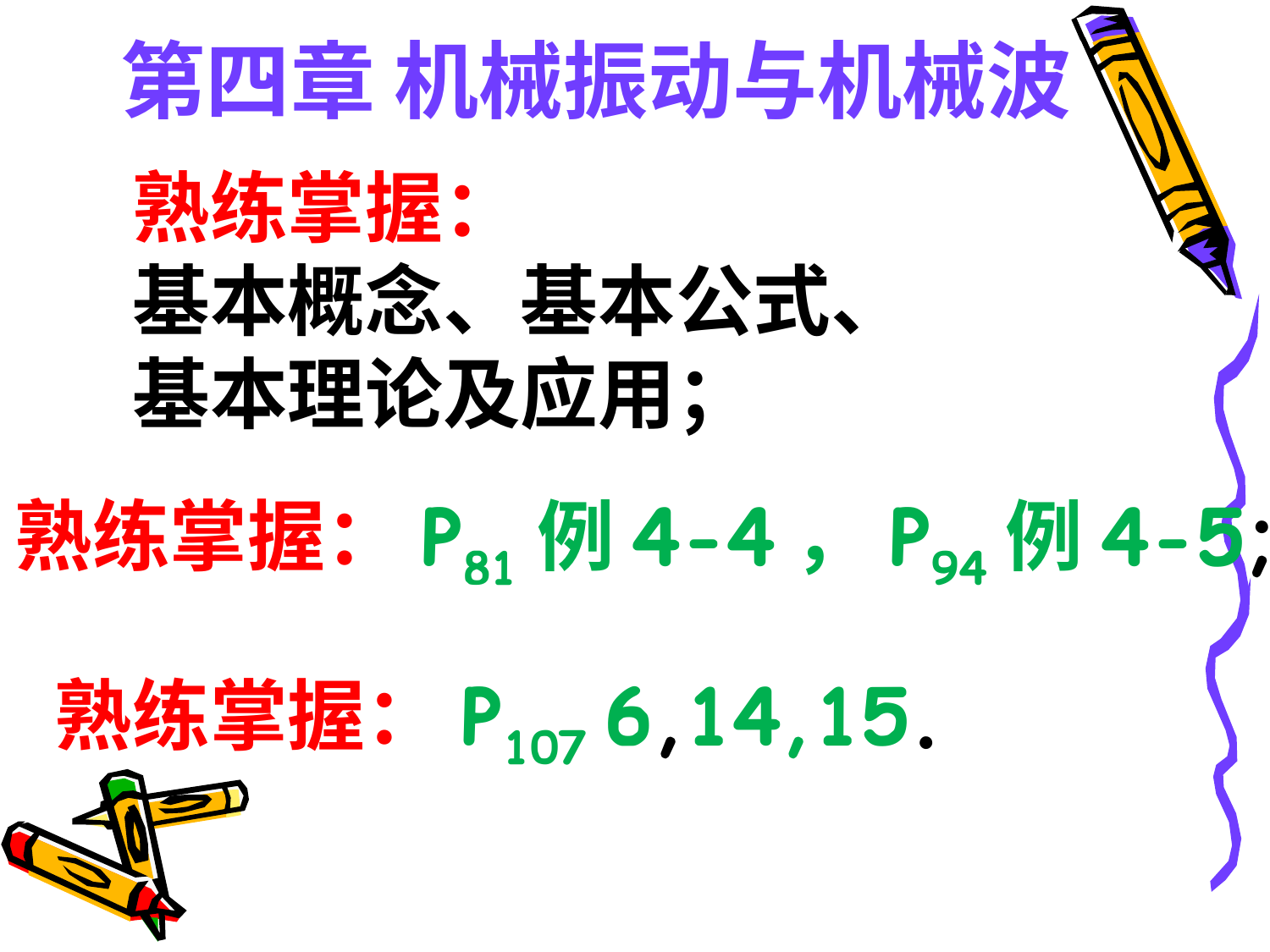

第四章 机械振动与机械波
熟练掌握：
基本概念、基本公式、
基本理论及应用；
熟练掌握：P81例4-4，P94例4-5;
熟练掌握：P107 6,14,15.